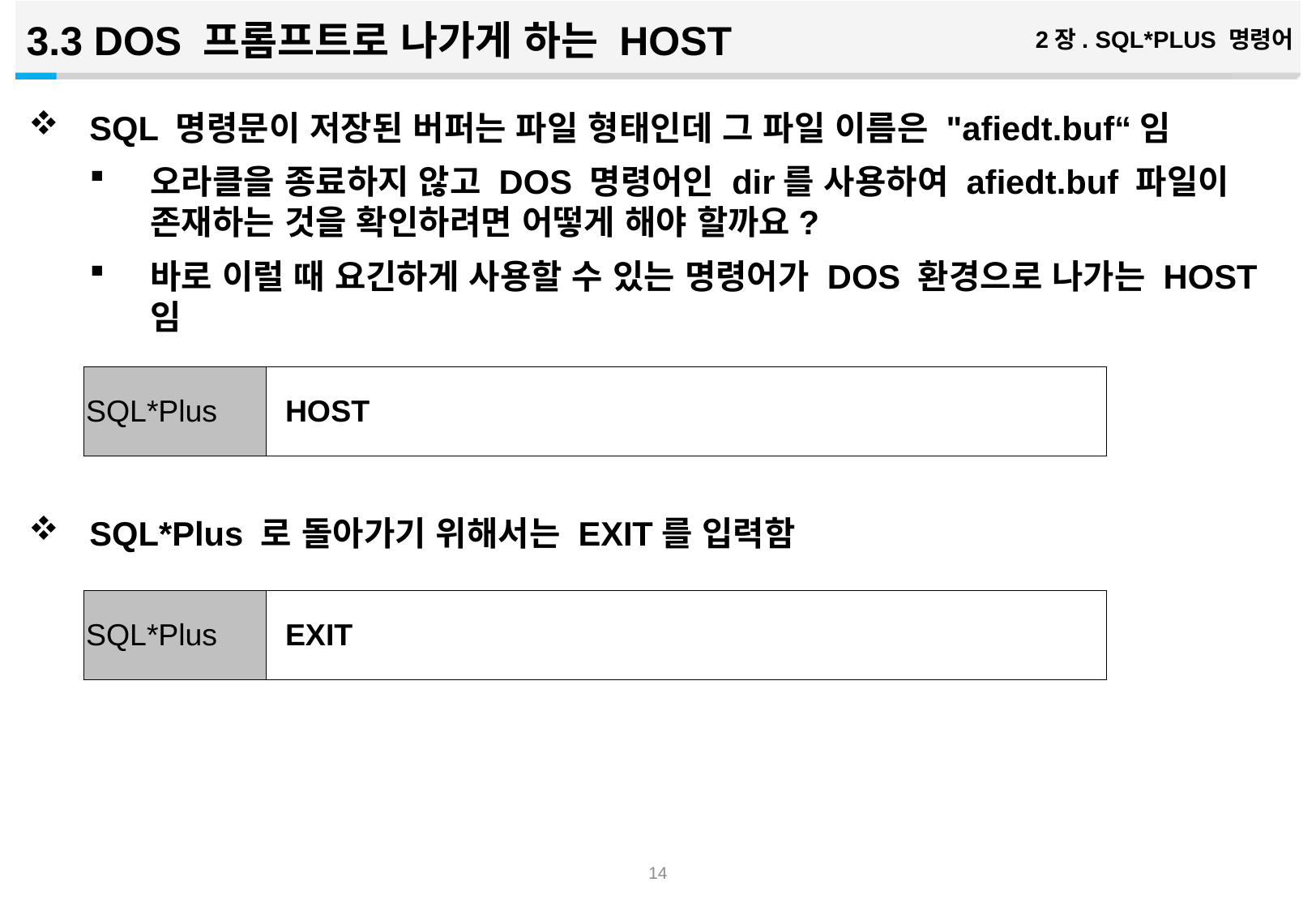

3.3 DOS 프롬프트로 나가게 하는 HOST
2장. SQL*PLUS 명령어
SQL 명령문이 저장된 버퍼는 파일 형태인데 그 파일 이름은 "afiedt.buf“임
오라클을 종료하지 않고 DOS 명령어인 dir를 사용하여 afiedt.buf 파일이 존재하는 것을 확인하려면 어떻게 해야 할까요?
바로 이럴 때 요긴하게 사용할 수 있는 명령어가 DOS 환경으로 나가는 HOST 임

SQL*Plus 로 돌아가기 위해서는 EXIT를 입력함

| SQL\*Plus | HOST |
| --- | --- |
| SQL\*Plus | EXIT |
| --- | --- |
14